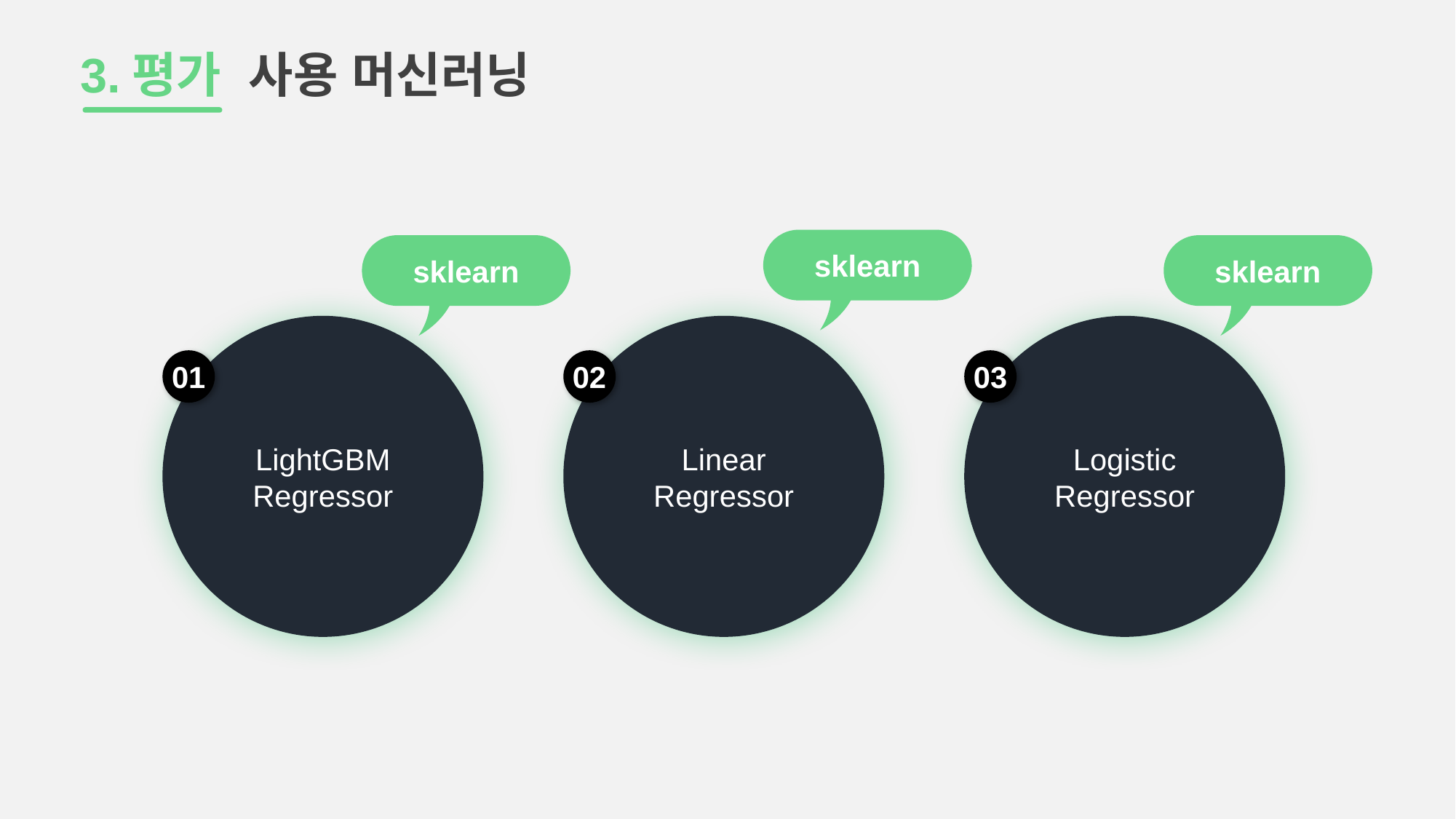

3.평가  사용 머신러닝

sklearn

sklearn

sklearn

LightGBM
Regressor
Linear
Regressor
Logistic
Regressor
01
02
03